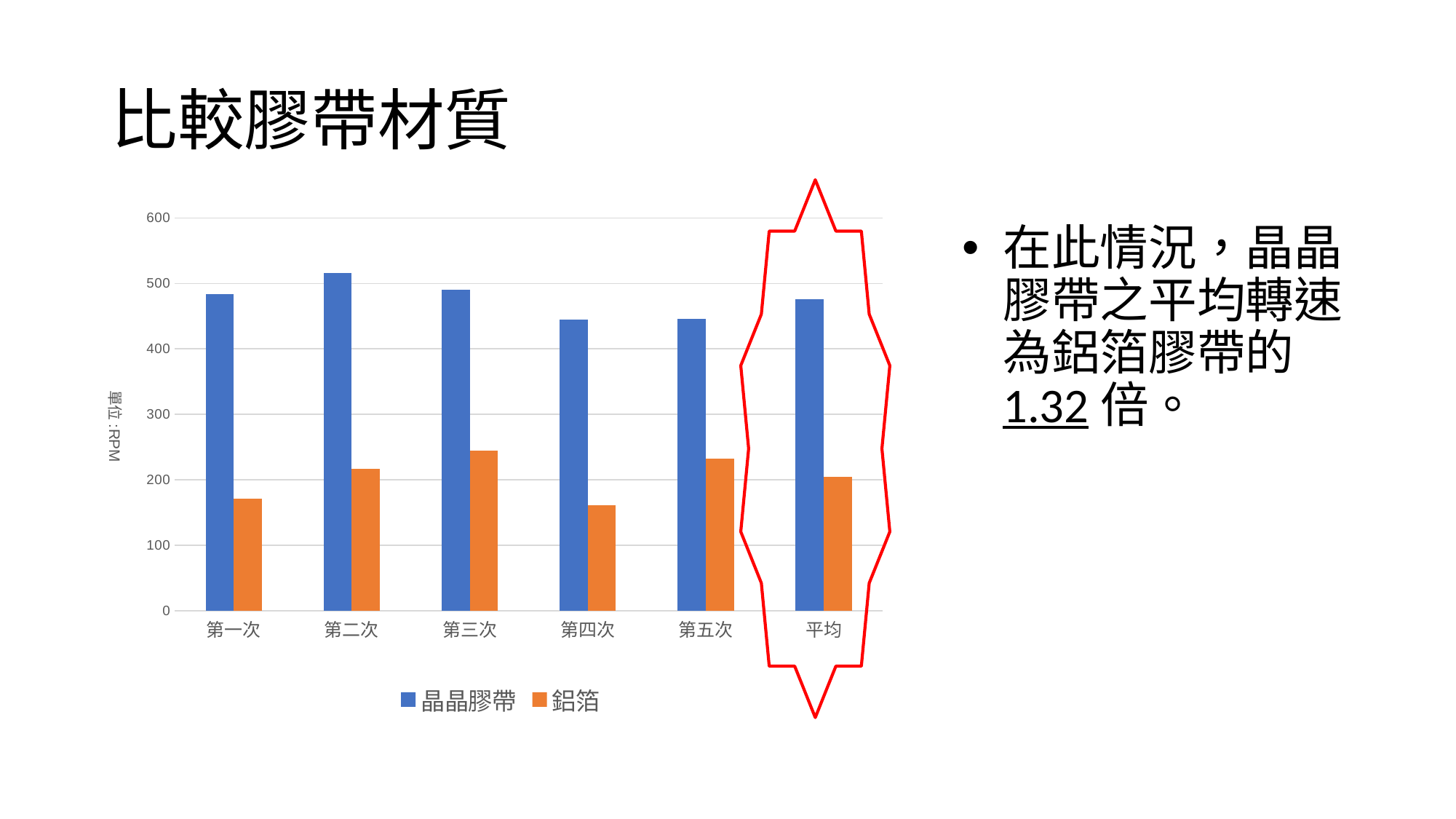

# 比較膠帶材質

### Chart

| Category | 晶晶膠帶 | 鋁箔 |
|---|---|---|
| 第一次 | 483.25 | 171.15 |
| 第二次 | 515.875 | 217.125 |
| 第三次 | 490.0 | 244.125 |
| 第四次 | 444.75 | 160.75 |
| 第五次 | 445.875 | 232.125 |
| 平均 | 475.95 | 205.055 |
在此情況，晶晶膠帶之平均轉速為鋁箔膠帶的1.32倍。